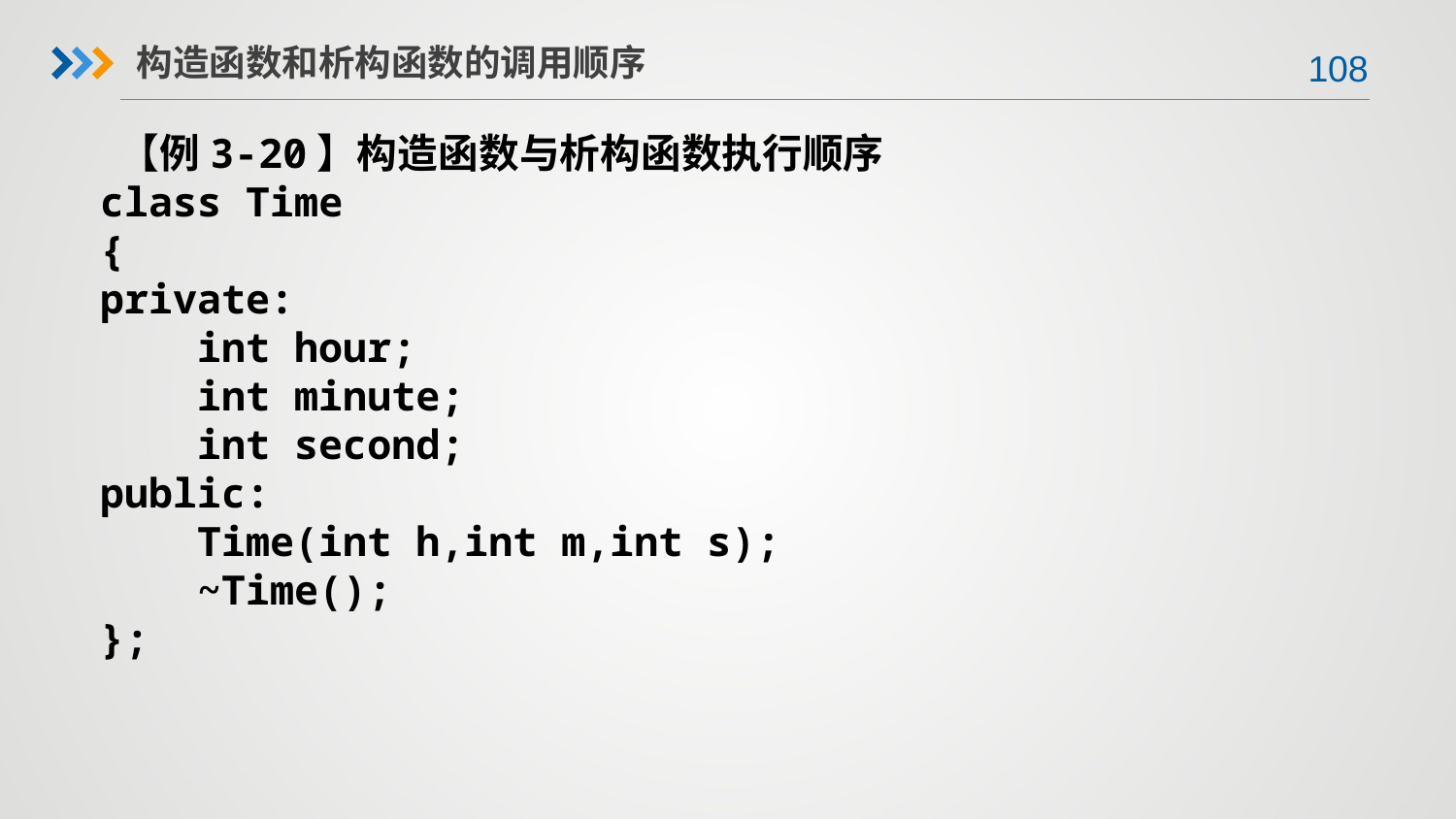

构造函数和析构函数的调用顺序
 【例3-20】构造函数与析构函数执行顺序
class Time
{
private:
    int hour;
    int minute;
    int second;
public:
    Time(int h,int m,int s);
    ~Time();
};